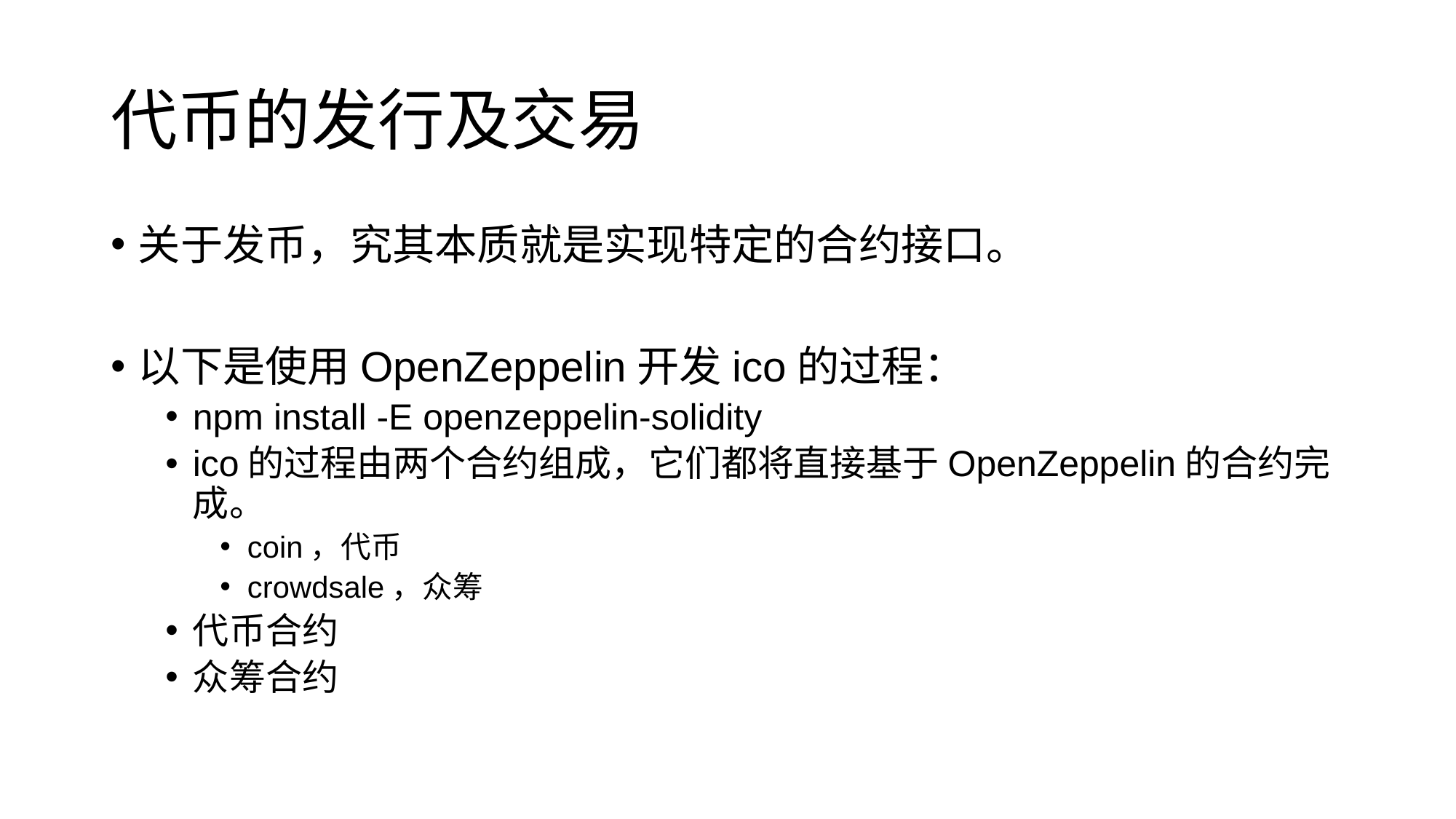

# 代币的发行及交易
关于发币，究其本质就是实现特定的合约接口。

以下是使用OpenZeppelin开发ico的过程：
npm install -E openzeppelin-solidity
ico的过程由两个合约组成，它们都将直接基于OpenZeppelin的合约完成。
coin，代币
crowdsale，众筹
代币合约
众筹合约